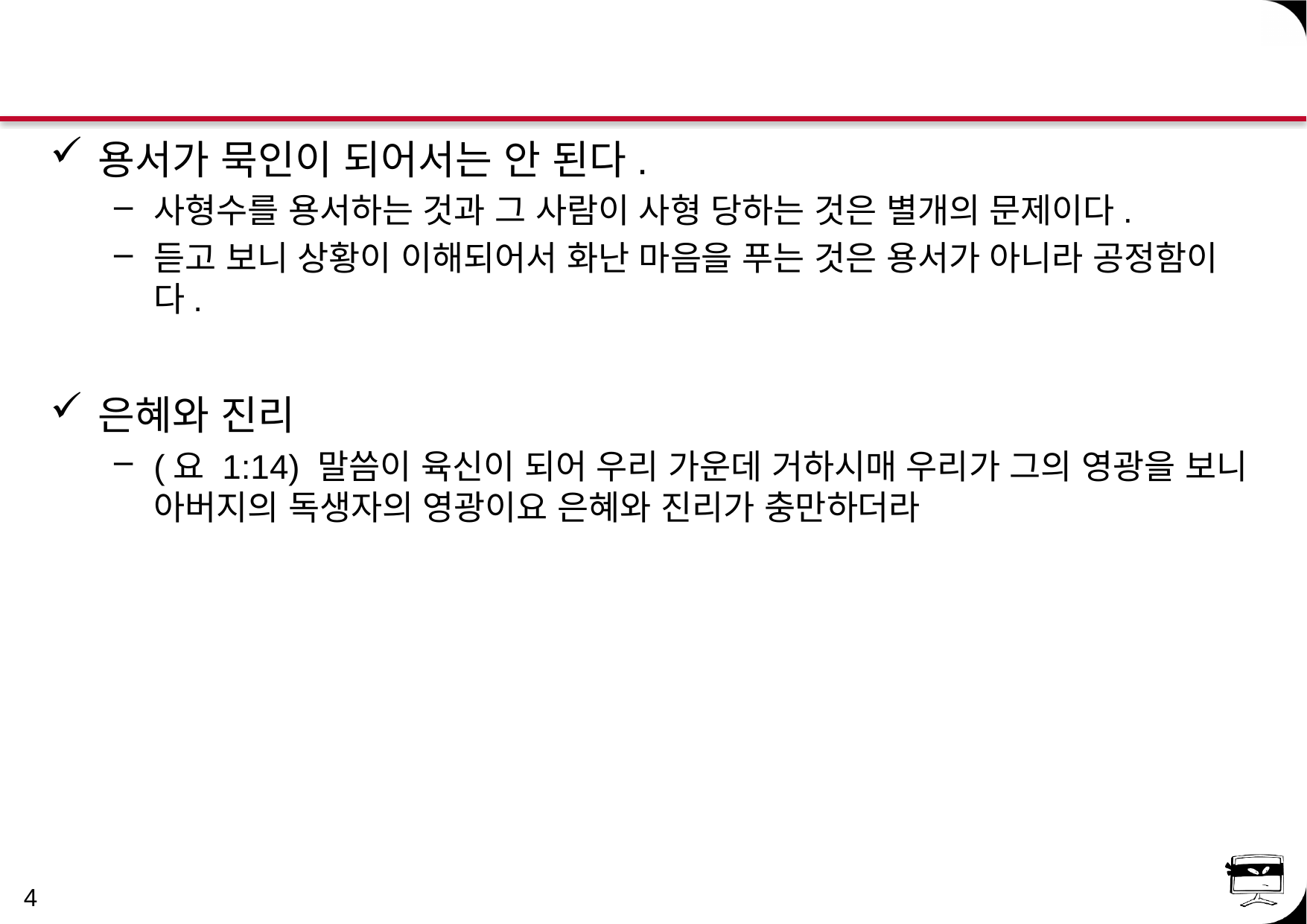

#
용서가 묵인이 되어서는 안 된다.
사형수를 용서하는 것과 그 사람이 사형 당하는 것은 별개의 문제이다.
듣고 보니 상황이 이해되어서 화난 마음을 푸는 것은 용서가 아니라 공정함이다.

은혜와 진리
(요 1:14) 말씀이 육신이 되어 우리 가운데 거하시매 우리가 그의 영광을 보니 아버지의 독생자의 영광이요 은혜와 진리가 충만하더라

4